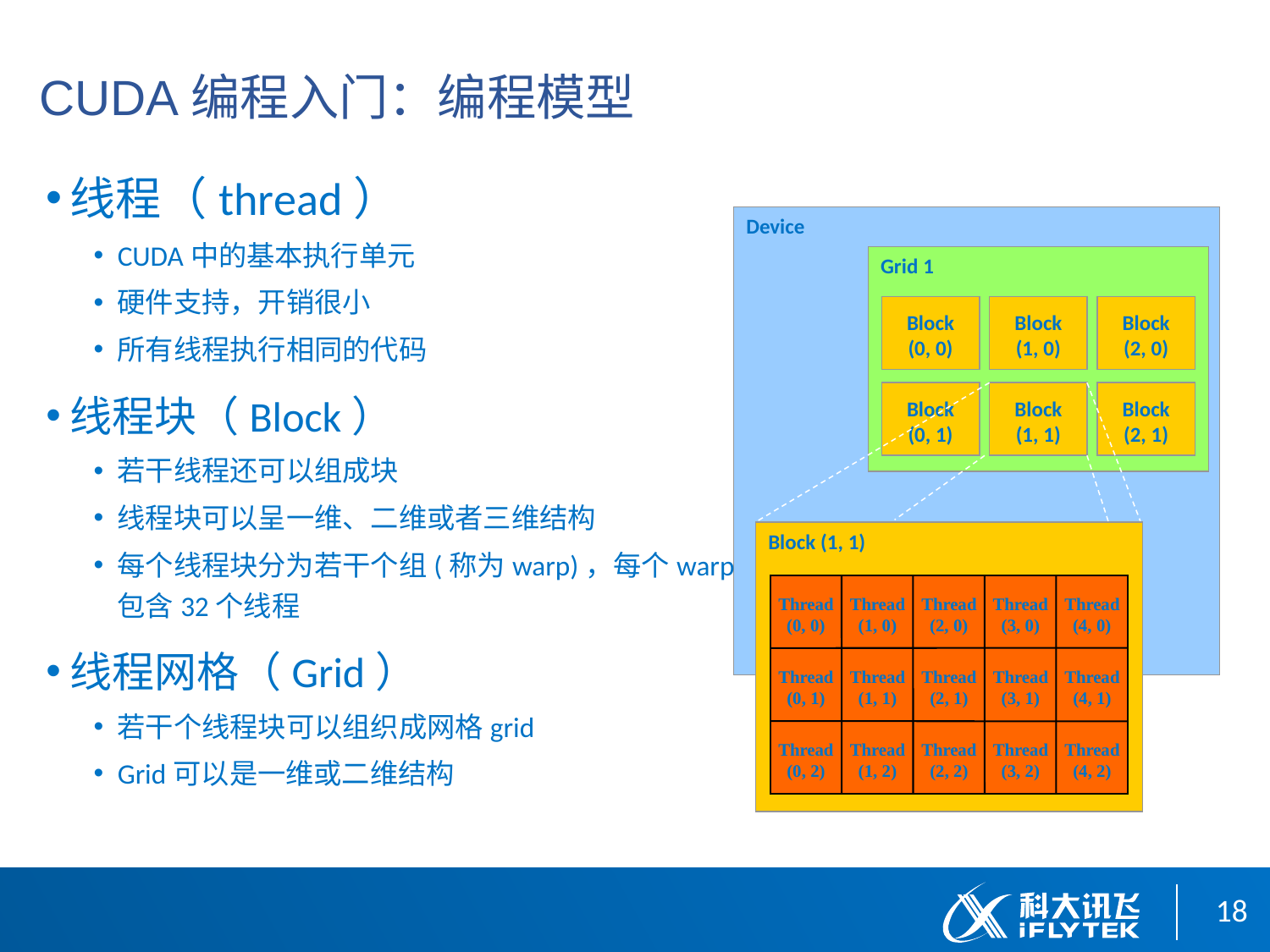

CUDA编程入门：编程模型
线程（thread）
CUDA中的基本执行单元
硬件支持，开销很小
所有线程执行相同的代码
线程块（Block）
若干线程还可以组成块
线程块可以呈一维、二维或者三维结构
每个线程块分为若干个组(称为warp)，每个warp包含32个线程
线程网格（Grid）
若干个线程块可以组织成网格grid
Grid可以是一维或二维结构

Device
Grid 1
Block
(0, 0)
Block
(1, 0)
Block
(2, 0)
Block
(0, 1)
Block
(1, 1)
Block
(2, 1)

Block (1, 1)

Thread
(0, 0)
Thread
(1, 0)
Thread
(2, 0)
Thread
(3, 0)
Thread
(4, 0)
Thread
(0, 1)
Thread
(1, 1)
Thread
(2, 1)
Thread
(3, 1)
Thread
(4, 1)
Thread
(0, 2)
Thread
(1, 2)
Thread
(2, 2)
Thread
(3, 2)
Thread
(4, 2)